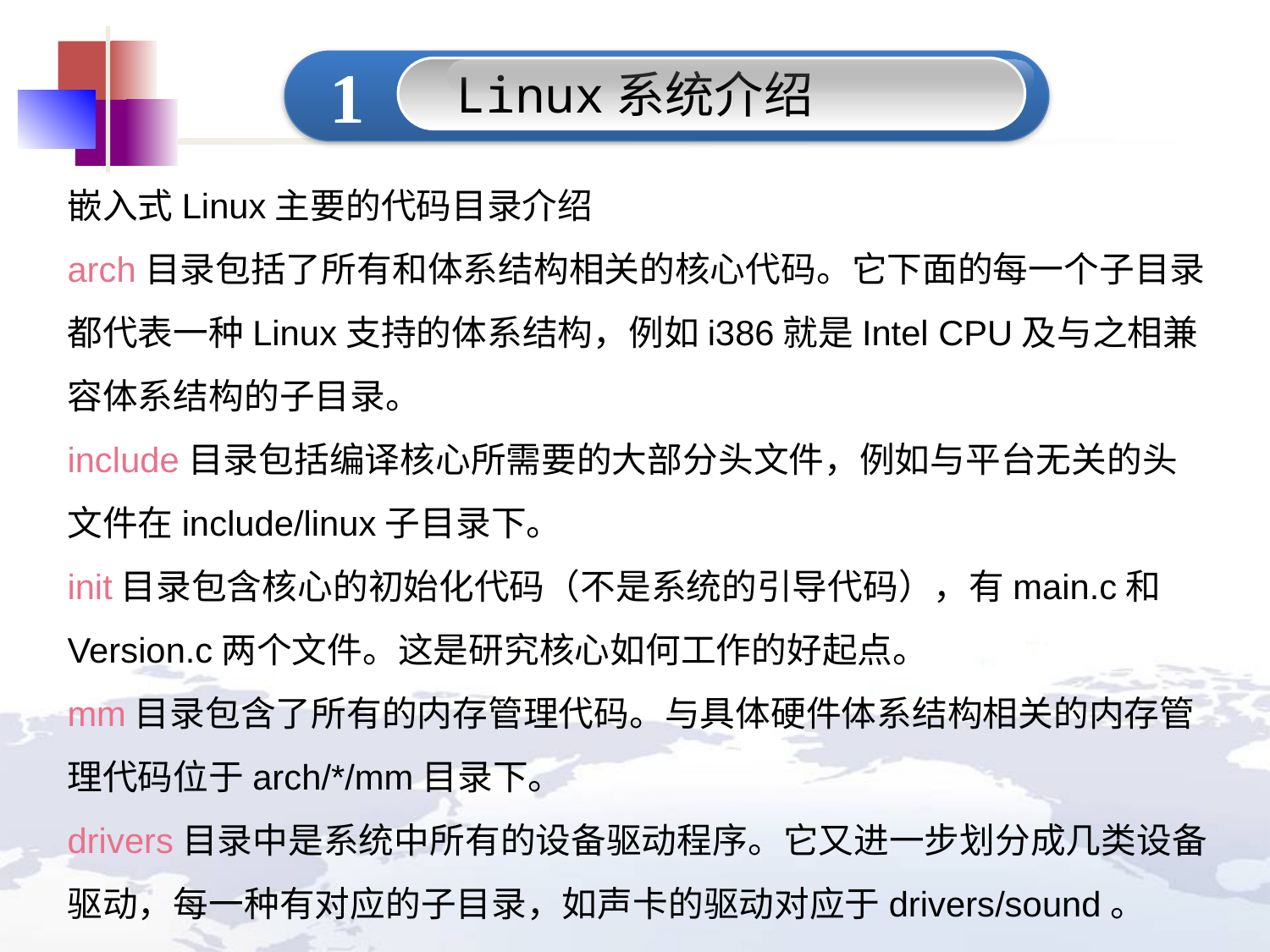

1

Linux系统介绍

嵌入式Linux主要的代码目录介绍
arch目录包括了所有和体系结构相关的核心代码。它下面的每一个子目录都代表一种Linux支持的体系结构，例如i386就是Intel CPU及与之相兼容体系结构的子目录。
include目录包括编译核心所需要的大部分头文件，例如与平台无关的头文件在include/linux子目录下。
init目录包含核心的初始化代码（不是系统的引导代码），有main.c和Version.c两个文件。这是研究核心如何工作的好起点。
mm目录包含了所有的内存管理代码。与具体硬件体系结构相关的内存管理代码位于arch/*/mm目录下。
drivers目录中是系统中所有的设备驱动程序。它又进一步划分成几类设备驱动，每一种有对应的子目录，如声卡的驱动对应于drivers/sound。